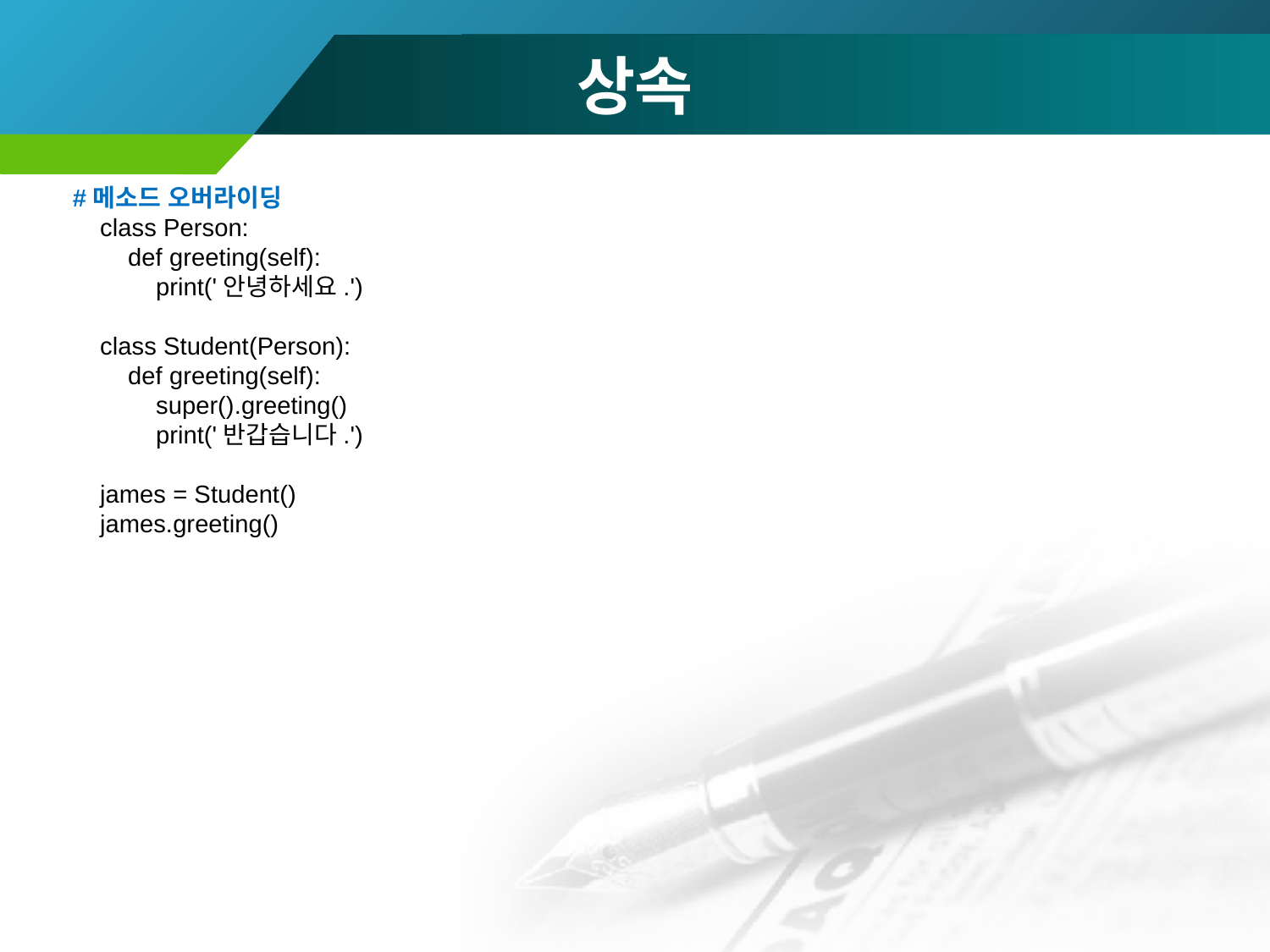

# 상속
#메소드 오버라이딩
﻿class Person:
    def greeting(self):
        print('안녕하세요.')

class Student(Person):
    def greeting(self):
        super().greeting()
        print('반갑습니다.')

james = Student()
james.greeting()